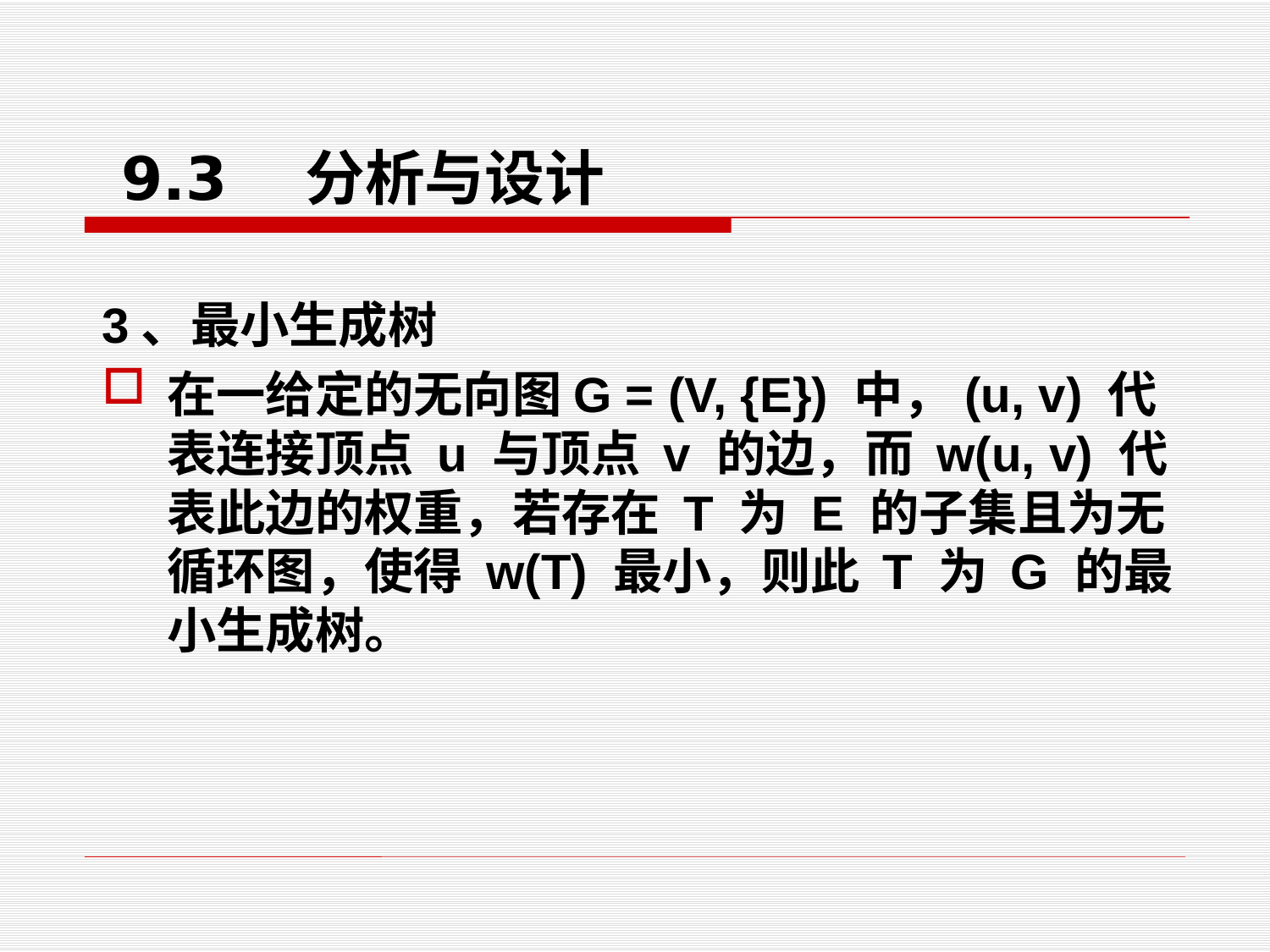

9.3   分析与设计
# 3、最小生成树
在一给定的无向图G = (V, {E}) 中，(u, v) 代表连接顶点 u 与顶点 v 的边，而 w(u, v) 代表此边的权重，若存在 T 为 E 的子集且为无循环图，使得 w(T) 最小，则此 T 为 G 的最小生成树。